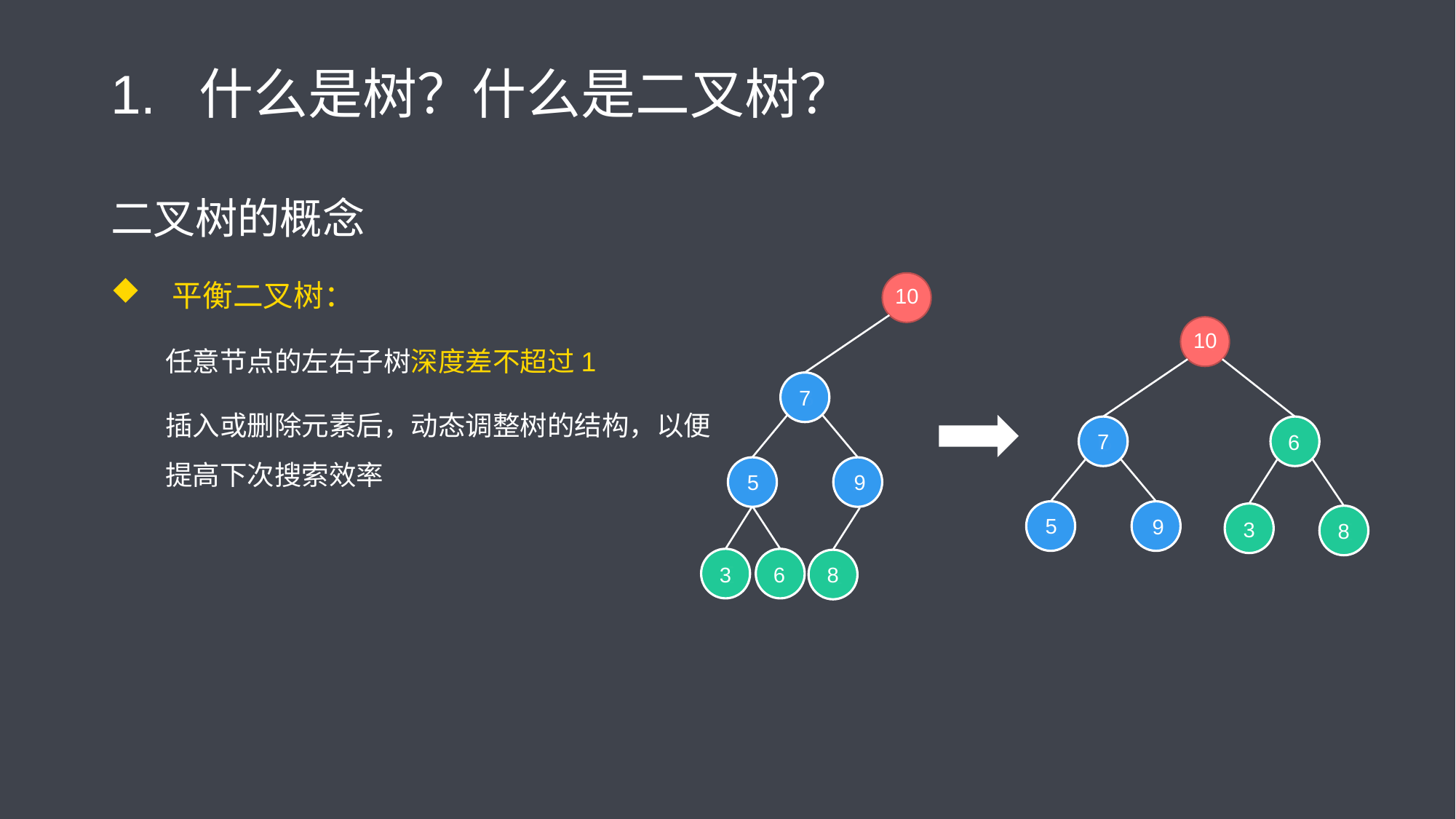

# 什么是树？什么是二叉树？
二叉树的概念
平衡二叉树：
任意节点的左右子树深度差不超过1
插入或删除元素后，动态调整树的结构，以便
提高下次搜索效率
A
10
B
7
E
F
5
9
E
J
E
3
6
8
A
10
B
J
7
6
E
F
E
3
E
8
5
9